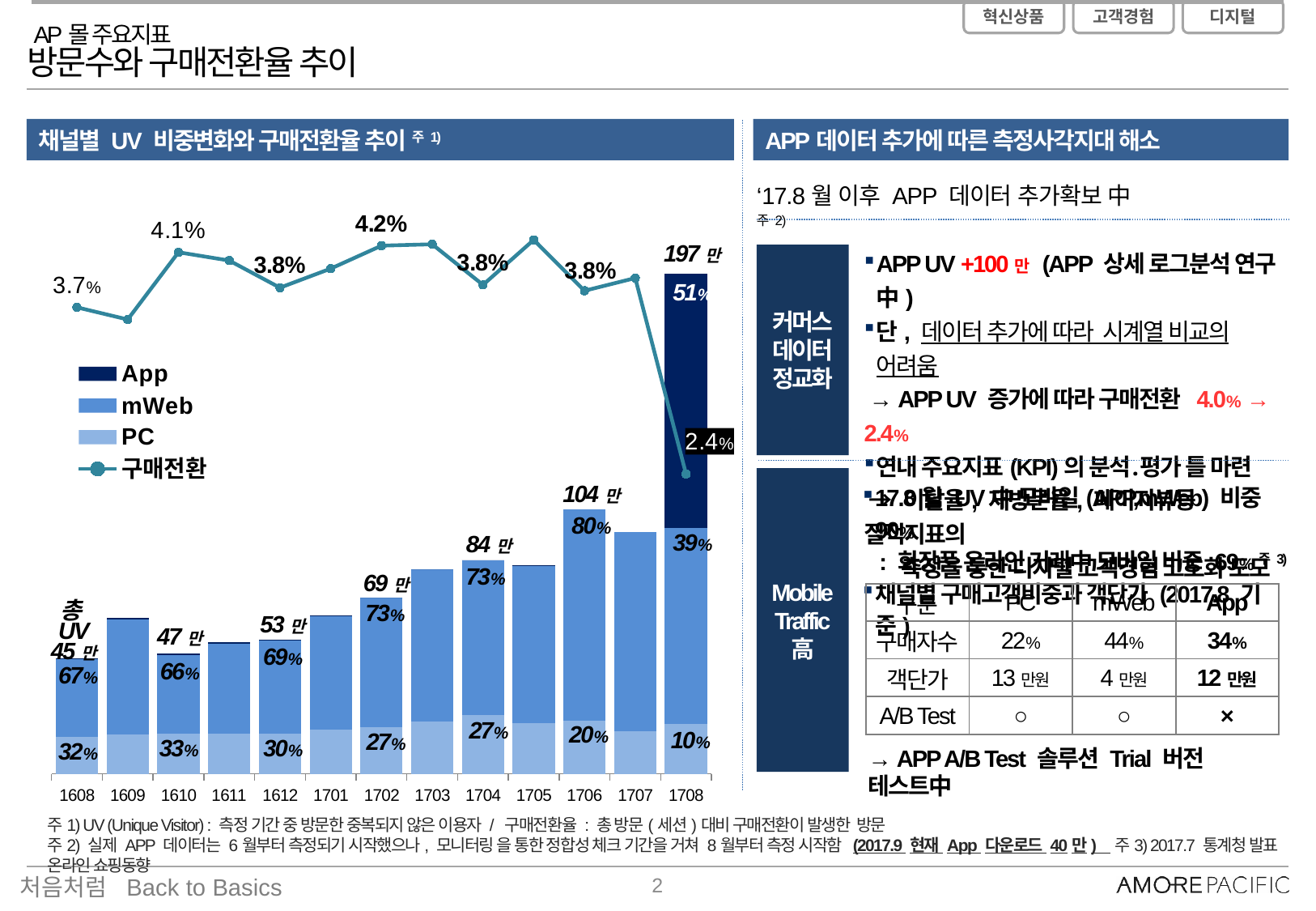

AP몰 주요지표
방문수와 구매전환율 추이
APP데이터 추가에 따른 측정사각지대 해소
채널별 UV 비중변화와 구매전환율 추이 주1)

### Chart

| Category | PC | mWeb | App | 구매전환 |
|---|---|---|---|---|
| 42583 | 14.6615 | 30.5111 | 0.1203 | 0.03669238701431679 |
| 42614 | 15.578 | 45.0641 | 0.6999 | 0.03573715560447578 |
| 42644 | 15.6758 | 31.0213 | 0.6608 | 0.041025486949292284 |
| 42675 | 15.6488 | 35.5123 | 0.6954 | 0.04037719438404994 |
| 42705 | 15.6451 | 36.6228 | 0.5558 | 0.03823763718109631 |
| 42736 | 17.4994 | 44.8128 | 0.0456 | 0.039740342228227615 |
| 42767 | 18.3952 | 50.7446 | 0.0007 | 0.041544715624518384 |
| 42795 | 20.4871 | 59.9216 | 0.0005 | 0.04165662550117928 |
| 42826 | 23.0791 | 60.90435 | 0.0005 | 0.038459822578689455 |
| 42856 | 19.8718 | 61.8871 | 0.1407 | 0.042 |
| 42887 | 21.0 | 83.0 | 0.0 | 0.038 |
| 42917 | 16.632 | 78.5136 | 0.0 | 0.039 |
| 42948 | 19.648 | 77.0591 | 99.927 | 0.023579589983005484 |
197만
51%
104만
80%
39%
84만
73%
69만
73%
53만
총UV
45만
47만
69%
66%
67%
27%
20%
10%
27%
33%
30%
32%
‘17.8월 이후 APP 데이터 추가확보 中 주2)
APP UV +100만 (APP 상세 로그분석 연구中)
단, 데이터 추가에 따라  시계열 비교의 어려움
 → APP UV 증가에 따라 구매전환  4.0% → 2.4%
연내 주요지표(KPI)의 분석․평가 틀 마련
 → 이탈율, 재방문율, 페이지뷰등 질적지표의
      측정을 통한 디지털 고객경험 고도화 도모
커머스
데이터
정교화
Mobile
Traffic
高
17.8월 UV中 모바일(APP,mWeb) 비중 90%
   : 화장품 온라인 거래中 모바일 비중 69%주3)
채널별 구매고객비중과 객단가 (2017.8 기준)
| 구분 | PC | mWeb | App |
| --- | --- | --- | --- |
| 구매자수 | 22% | 44% | 34% |
| 객단가 | 13만원 | 4만원 | 12만원 |
| A/B Test | ○ | ○ | × |
→ APP A/B Test 솔루션 Trial 버전 테스트中
주1) UV (Unique Visitor) : 측정 기간 중 방문한 중복되지 않은 이용자 /  구매전환율 : 총 방문(세션)대비 구매전환이 발생한  방문
주2) 실제 APP 데이터는 6월부터 측정되기 시작했으나, 모니터링 을 통한 정합성 체크 기간을 거쳐 8월부터 측정 시작함  (2017.9 현재 App 다운로드 40만)    주3) 2017.7 통계청 발표 온라인 쇼핑동향
2